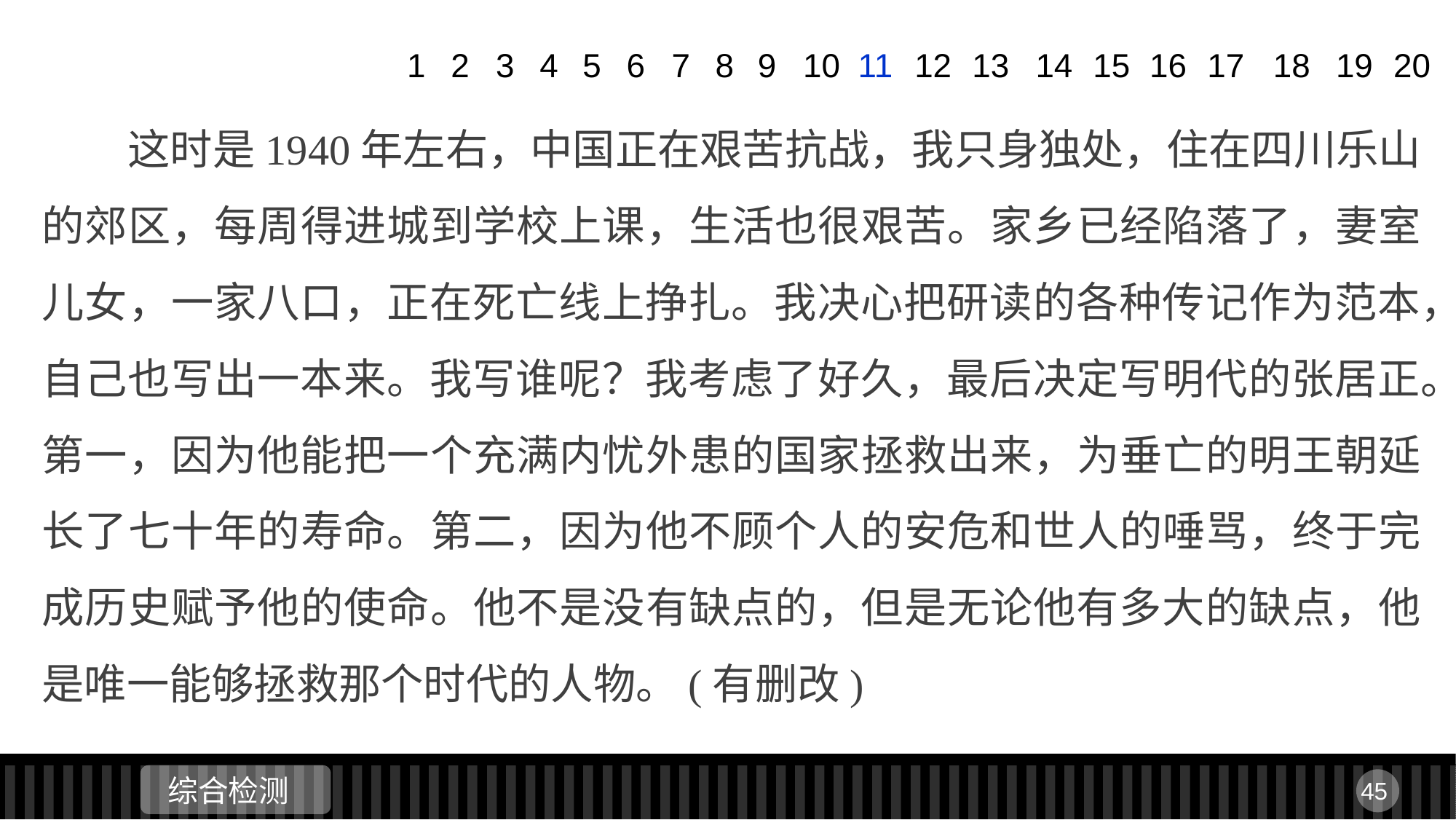

1
2
3
4
5
6
7
8
9
11
12
13
14
15
16
17
18
19
20
10
        这时是1940年左右，中国正在艰苦抗战，我只身独处，住在四川乐山的郊区，每周得进城到学校上课，生活也很艰苦。家乡已经陷落了，妻室儿女，一家八口，正在死亡线上挣扎。我决心把研读的各种传记作为范本，自己也写出一本来。我写谁呢？我考虑了好久，最后决定写明代的张居正。第一，因为他能把一个充满内忧外患的国家拯救出来，为垂亡的明王朝延长了七十年的寿命。第二，因为他不顾个人的安危和世人的唾骂，终于完成历史赋予他的使命。他不是没有缺点的，但是无论他有多大的缺点，他是唯一能够拯救那个时代的人物。(有删改)